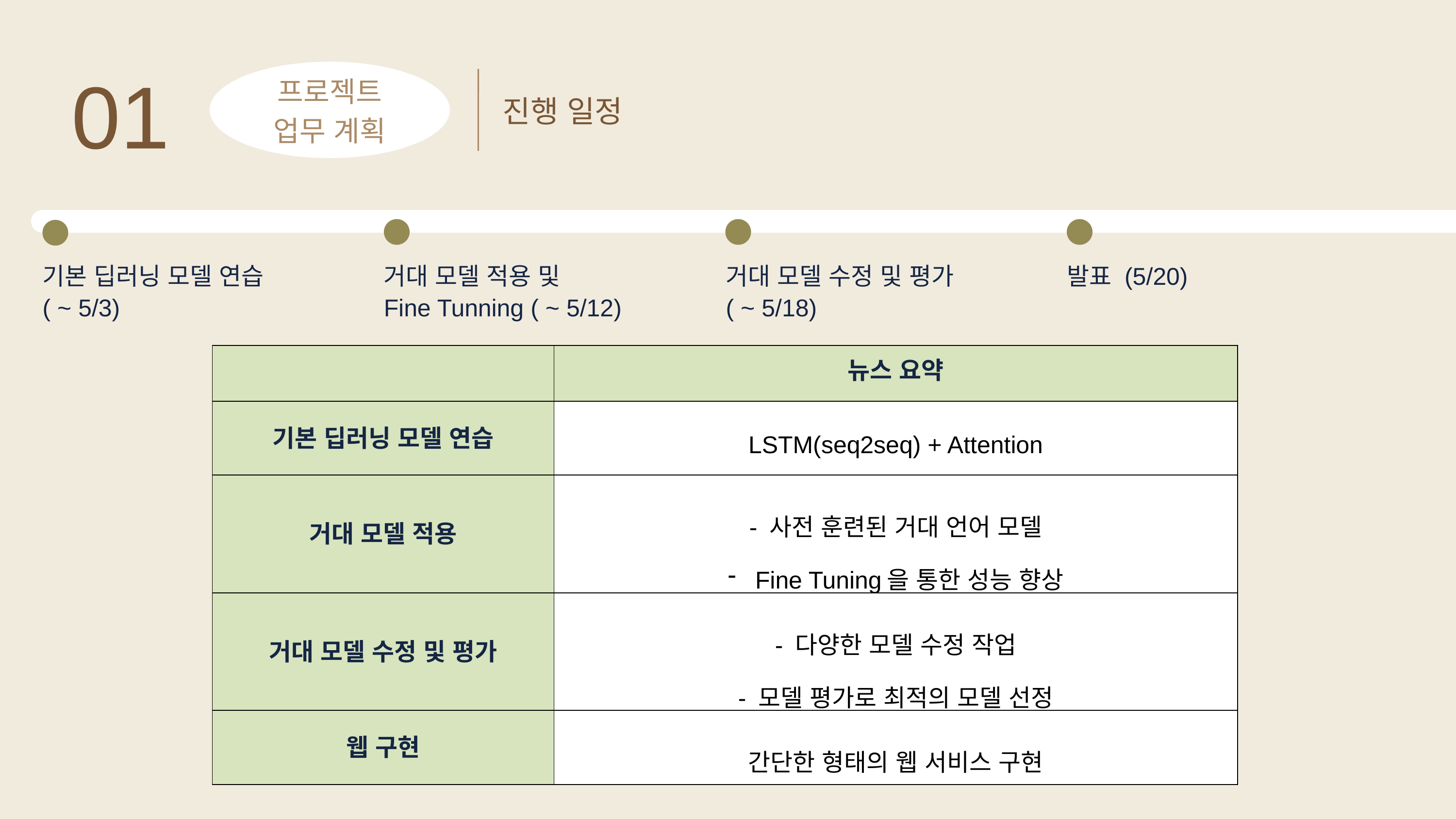

01

프로젝트
업무 계획

진행 일정

기본 딥러닝 모델 연습
( ~ 5/3)

거대 모델 적용 및
Fine Tunning ( ~ 5/12)

거대 모델 수정 및 평가
( ~ 5/18)

발표 (5/20)

|  | 뉴스 요약 |
| --- | --- |
| 기본 딥러닝 모델 연습 | LSTM(seq2seq) + Attention |
| 거대 모델 적용 | - 사전 훈련된 거대 언어 모델 Fine Tuning을 통한 성능 향상 |
| 거대 모델 수정 및 평가 | - 다양한 모델 수정 작업 - 모델 평가로 최적의 모델 선정 |
| 웹 구현 | 간단한 형태의 웹 서비스 구현 |